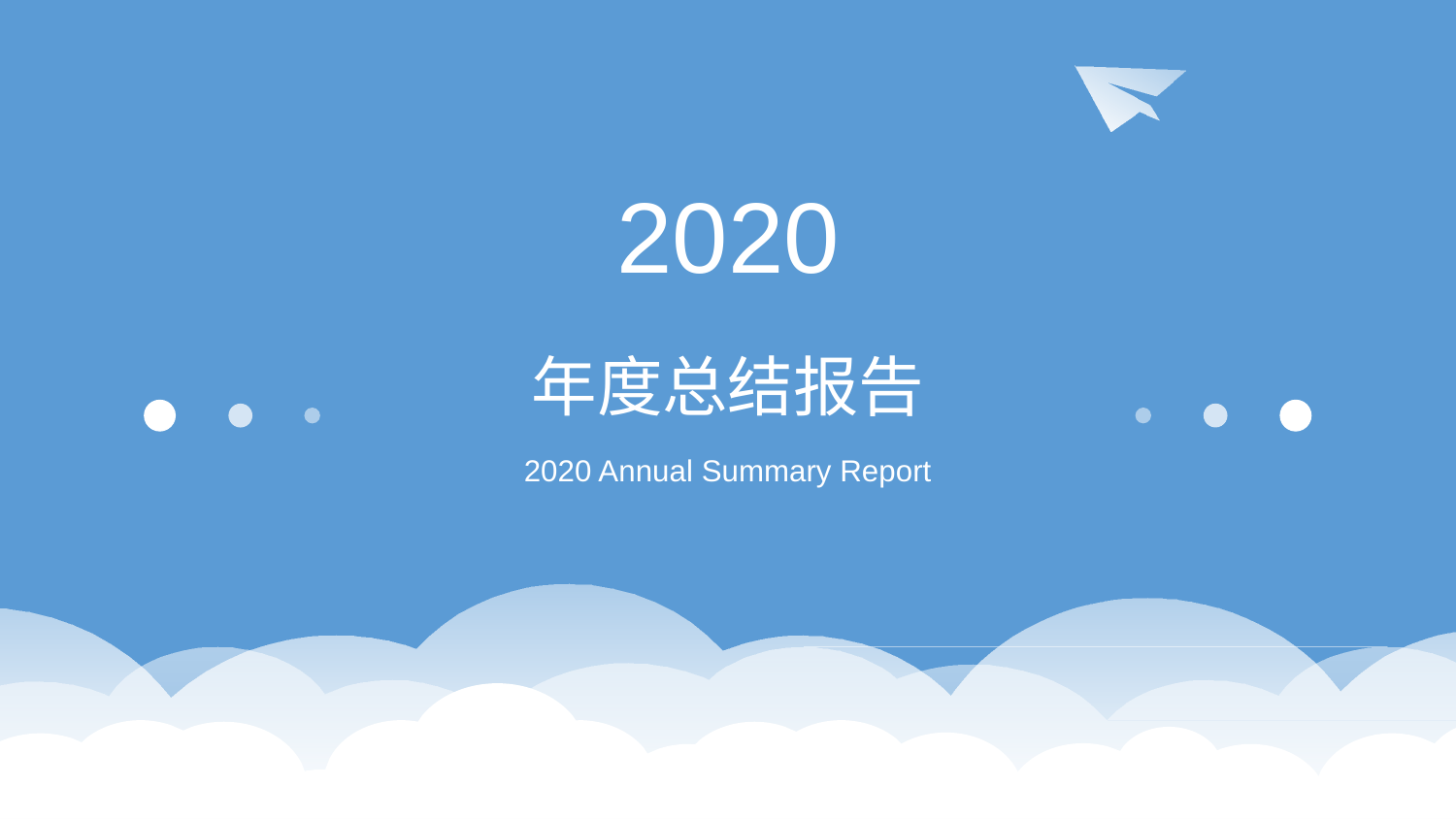

2020
# 年度总结报告
2020 Annual Summary Report